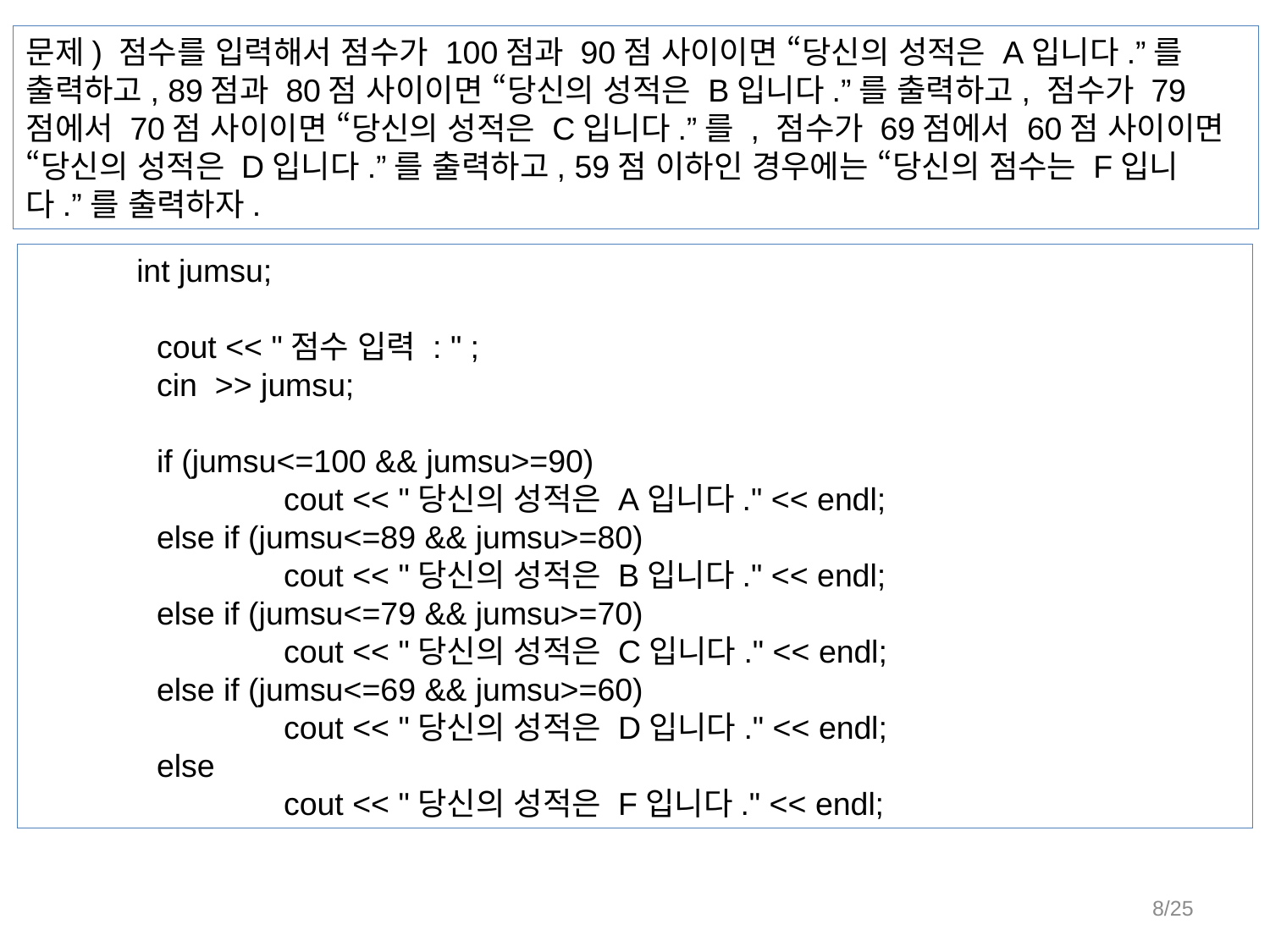

문제) 점수를 입력해서 점수가 100점과 90점 사이이면 “당신의 성적은 A입니다.”를 출력하고, 89점과 80점 사이이면 “당신의 성적은 B입니다.”를 출력하고, 점수가 79점에서 70점 사이이면 “당신의 성적은 C입니다.”를 , 점수가 69점에서 60점 사이이면 “당신의 성적은 D입니다.”를 출력하고, 59점 이하인 경우에는 “당신의 점수는 F입니다.”를 출력하자.
            int jumsu;

	cout << "점수 입력 : " ;
	cin  >> jumsu;

	if (jumsu<=100 && jumsu>=90)
		cout << "당신의 성적은 A입니다." << endl;
	else if (jumsu<=89 && jumsu>=80)
		cout << "당신의 성적은 B입니다." << endl;
	else if (jumsu<=79 && jumsu>=70)
		cout << "당신의 성적은 C입니다." << endl;
	else if (jumsu<=69 && jumsu>=60)
		cout << "당신의 성적은 D입니다." << endl;
	else
		cout << "당신의 성적은 F입니다." << endl;
8/25